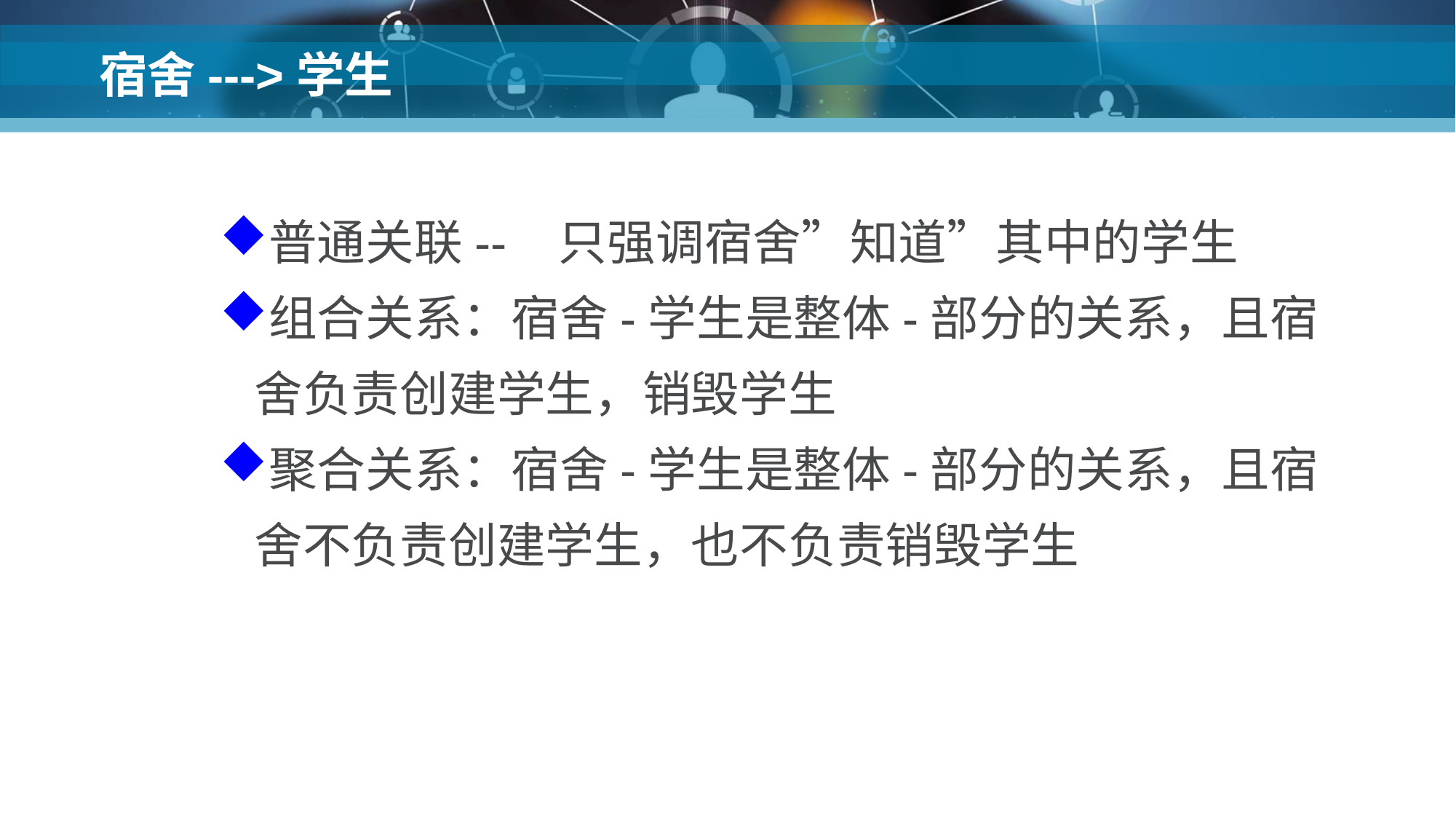

# 宿舍--->学生
普通关联--   只强调宿舍”知道”其中的学生
组合关系：宿舍-学生是整体-部分的关系，且宿舍负责创建学生，销毁学生
聚合关系：宿舍-学生是整体-部分的关系，且宿舍不负责创建学生，也不负责销毁学生